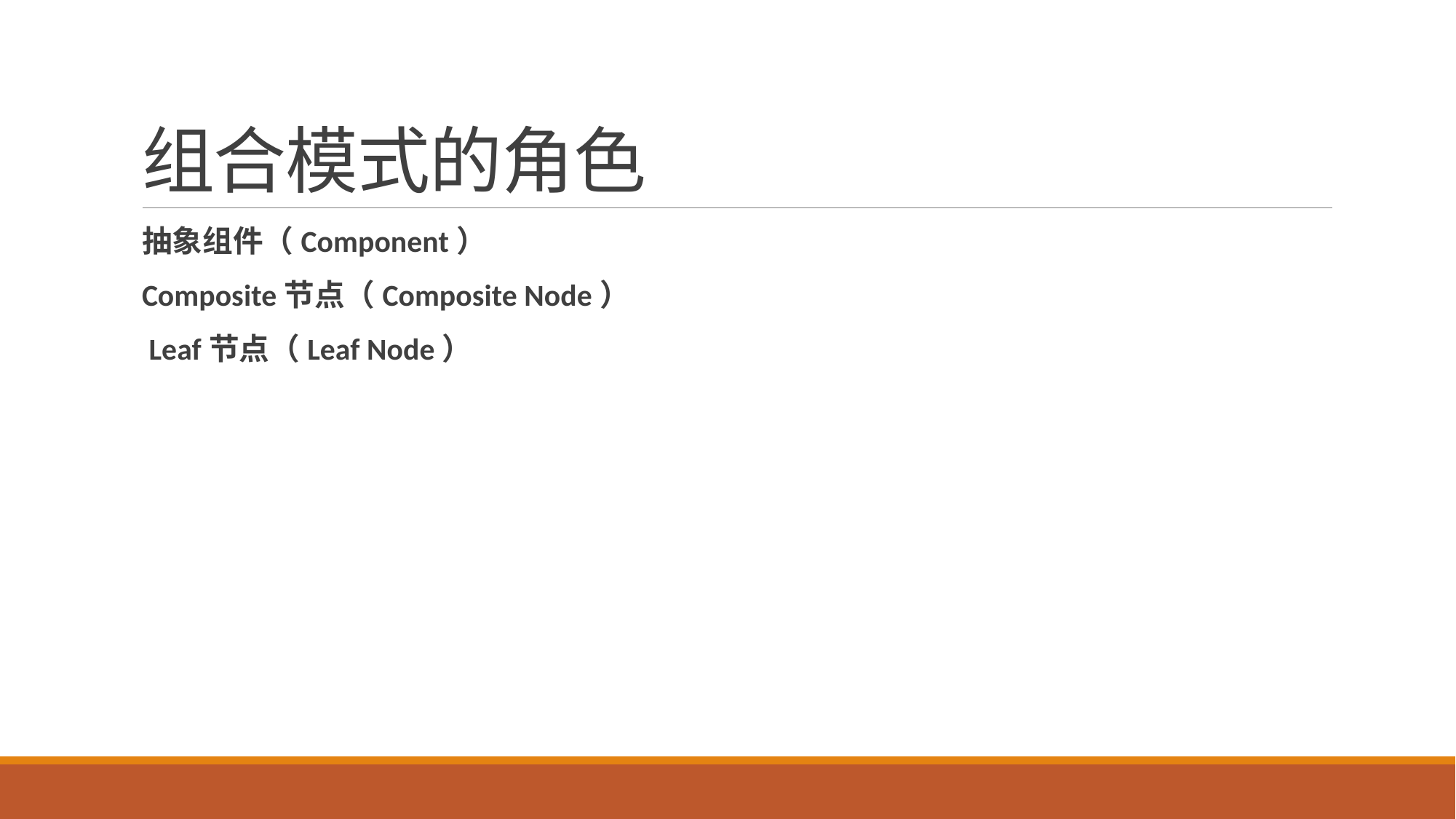

# 组合模式的角色
抽象组件（Component）
Composite节点（Composite Node）
 Leaf节点（Leaf Node）